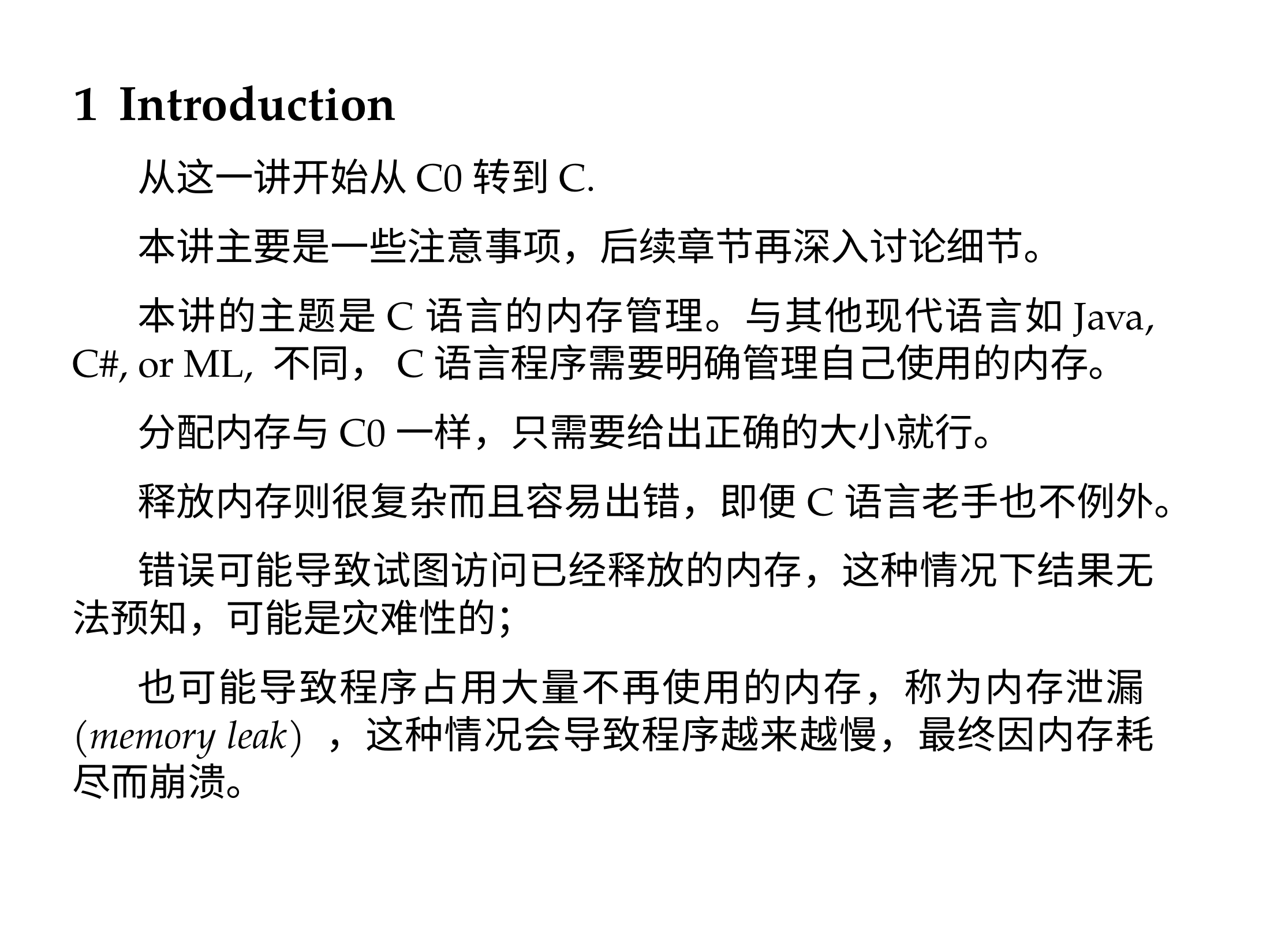

Introduction
从这一讲开始从C0转到C.
本讲主要是一些注意事项，后续章节再深入讨论细节。
本讲的主题是C语言的内存管理。与其他现代语言如Java, C#, or ML, 不同，C语言程序需要明确管理自己使用的内存。
分配内存与C0一样，只需要给出正确的大小就行。
释放内存则很复杂而且容易出错，即便C语言老手也不例外。
错误可能导致试图访问已经释放的内存，这种情况下结果无法预知，可能是灾难性的；
也可能导致程序占用大量不再使用的内存，称为内存泄漏(memory leak) ，这种情况会导致程序越来越慢，最终因内存耗尽而崩溃。
safety.   A  program  is  memory  safe  if  it  only  reads  from  memory  that  has